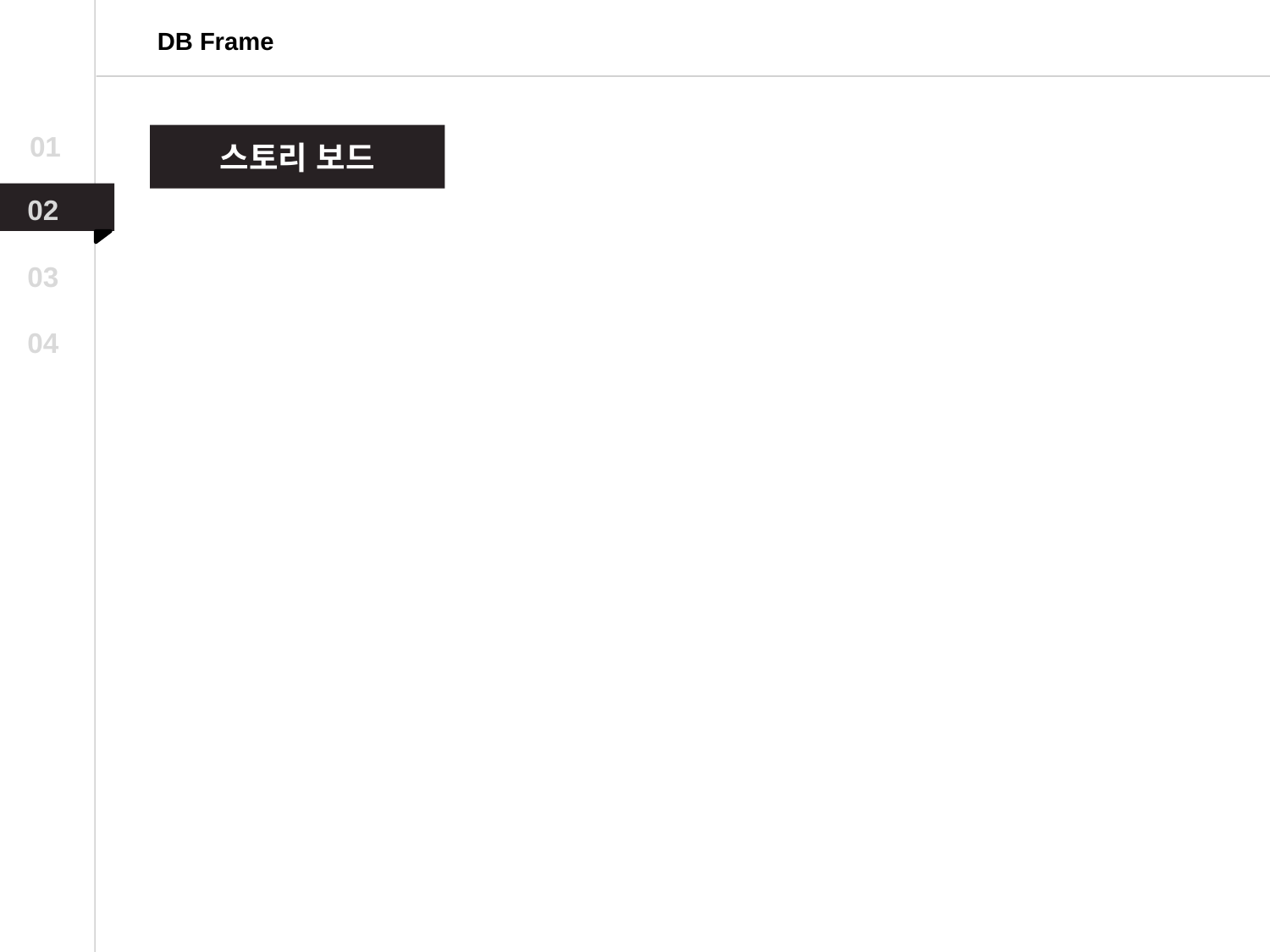

DB Frame
01
스토리 보드

02

03
04